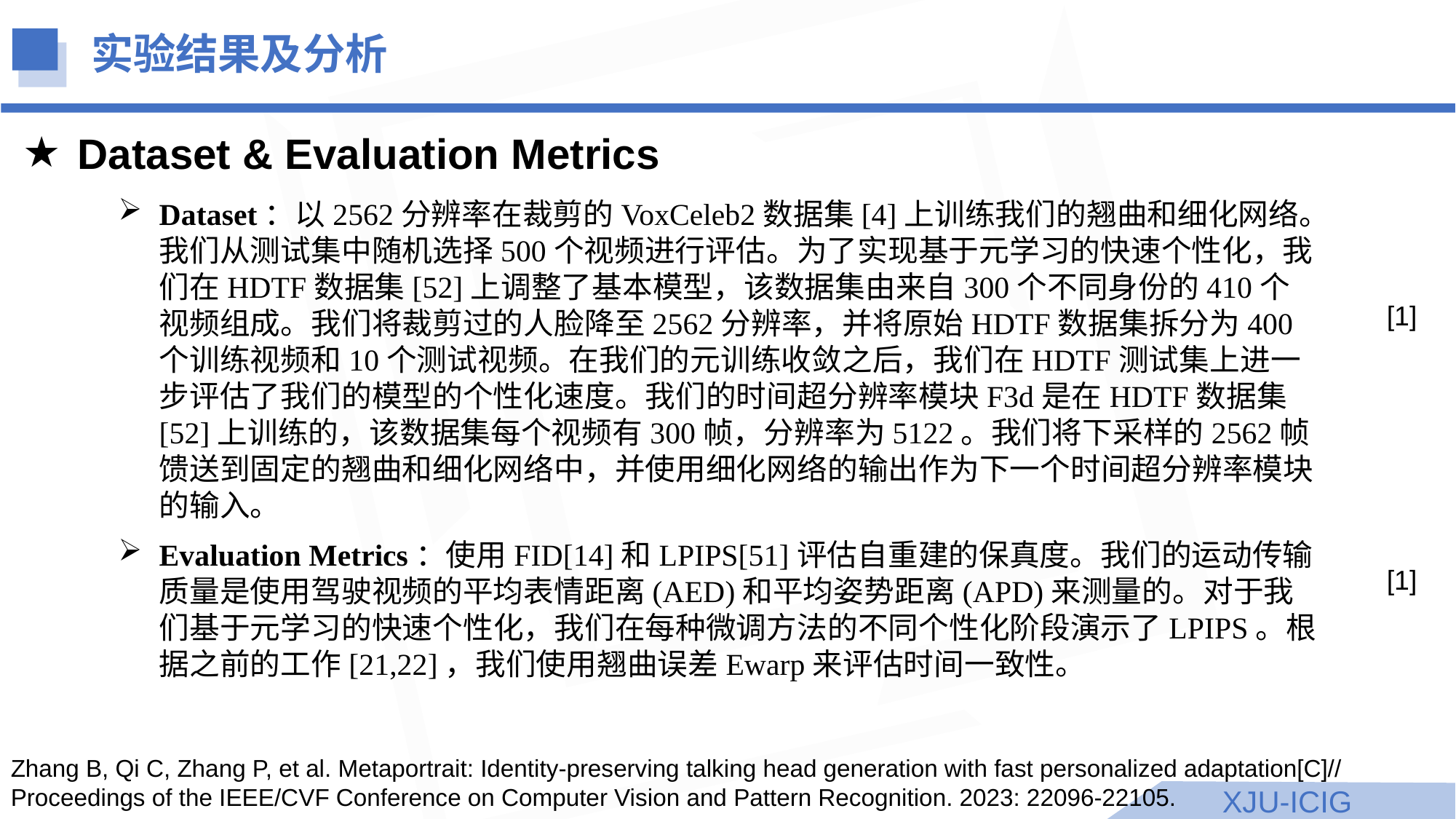

实验结果及分析

Dataset & Evaluation Metrics
Dataset：以2562分辨率在裁剪的VoxCeleb2数据集[4]上训练我们的翘曲和细化网络。我们从测试集中随机选择500个视频进行评估。为了实现基于元学习的快速个性化，我们在HDTF数据集[52]上调整了基本模型，该数据集由来自300个不同身份的410个视频组成。我们将裁剪过的人脸降至2562分辨率，并将原始HDTF数据集拆分为400个训练视频和10个测试视频。在我们的元训练收敛之后，我们在HDTF测试集上进一步评估了我们的模型的个性化速度。我们的时间超分辨率模块F3d是在HDTF数据集[52]上训练的，该数据集每个视频有300帧，分辨率为5122。我们将下采样的2562帧馈送到固定的翘曲和细化网络中，并使用细化网络的输出作为下一个时间超分辨率模块的输入。
[1]
Evaluation Metrics：使用FID[14]和LPIPS[51]评估自重建的保真度。我们的运动传输质量是使用驾驶视频的平均表情距离(AED)和平均姿势距离(APD)来测量的。对于我们基于元学习的快速个性化，我们在每种微调方法的不同个性化阶段演示了LPIPS。根据之前的工作[21,22]，我们使用翘曲误差Ewarp来评估时间一致性。
[1]
Zhang B, Qi C, Zhang P, et al. Metaportrait: Identity-preserving talking head generation with fast personalized adaptation[C]// Proceedings of the IEEE/CVF Conference on Computer Vision and Pattern Recognition. 2023: 22096-22105.
XJU-ICIG